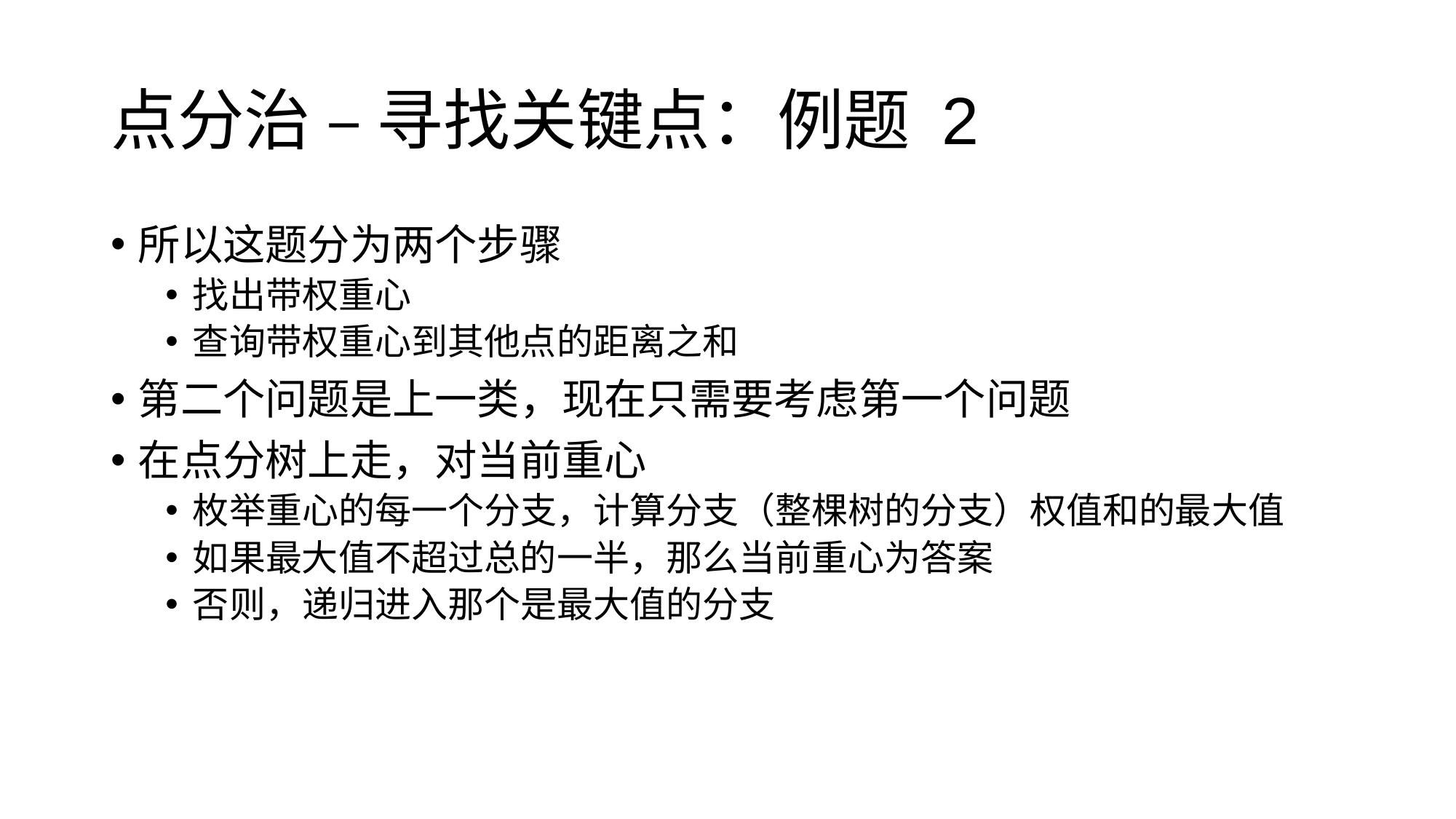

# 点分治 – 寻找关键点：例题 2
所以这题分为两个步骤
找出带权重心
查询带权重心到其他点的距离之和
第二个问题是上一类，现在只需要考虑第一个问题
在点分树上走，对当前重心
枚举重心的每一个分支，计算分支（整棵树的分支）权值和的最大值
如果最大值不超过总的一半，那么当前重心为答案
否则，递归进入那个是最大值的分支